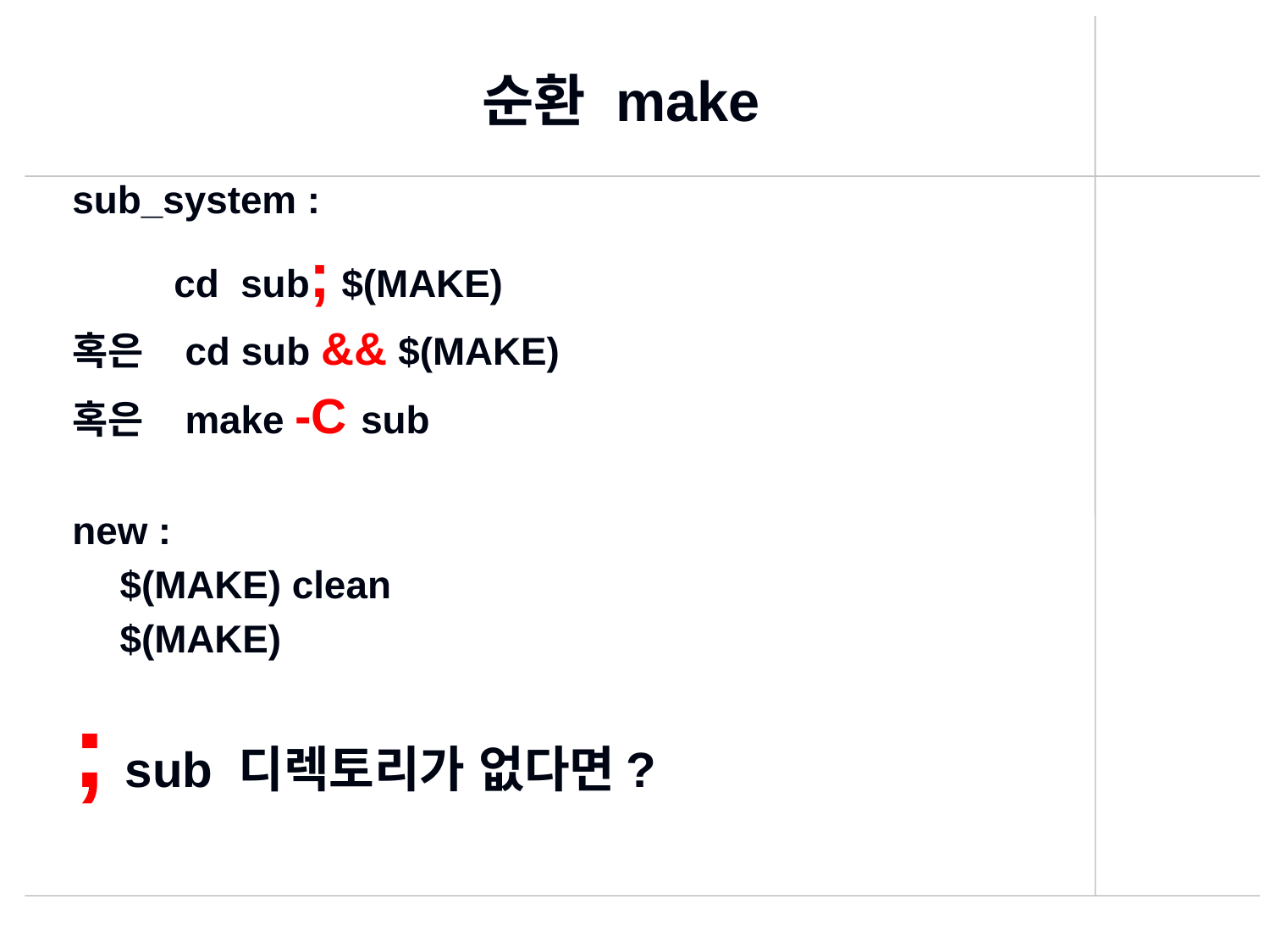

# 순환 make
sub_system :
	     cd  sub; $(MAKE)
혹은   cd sub && $(MAKE)
혹은   make -C sub

new :
	$(MAKE) clean
	$(MAKE)
; sub 디렉토리가 없다면?
464